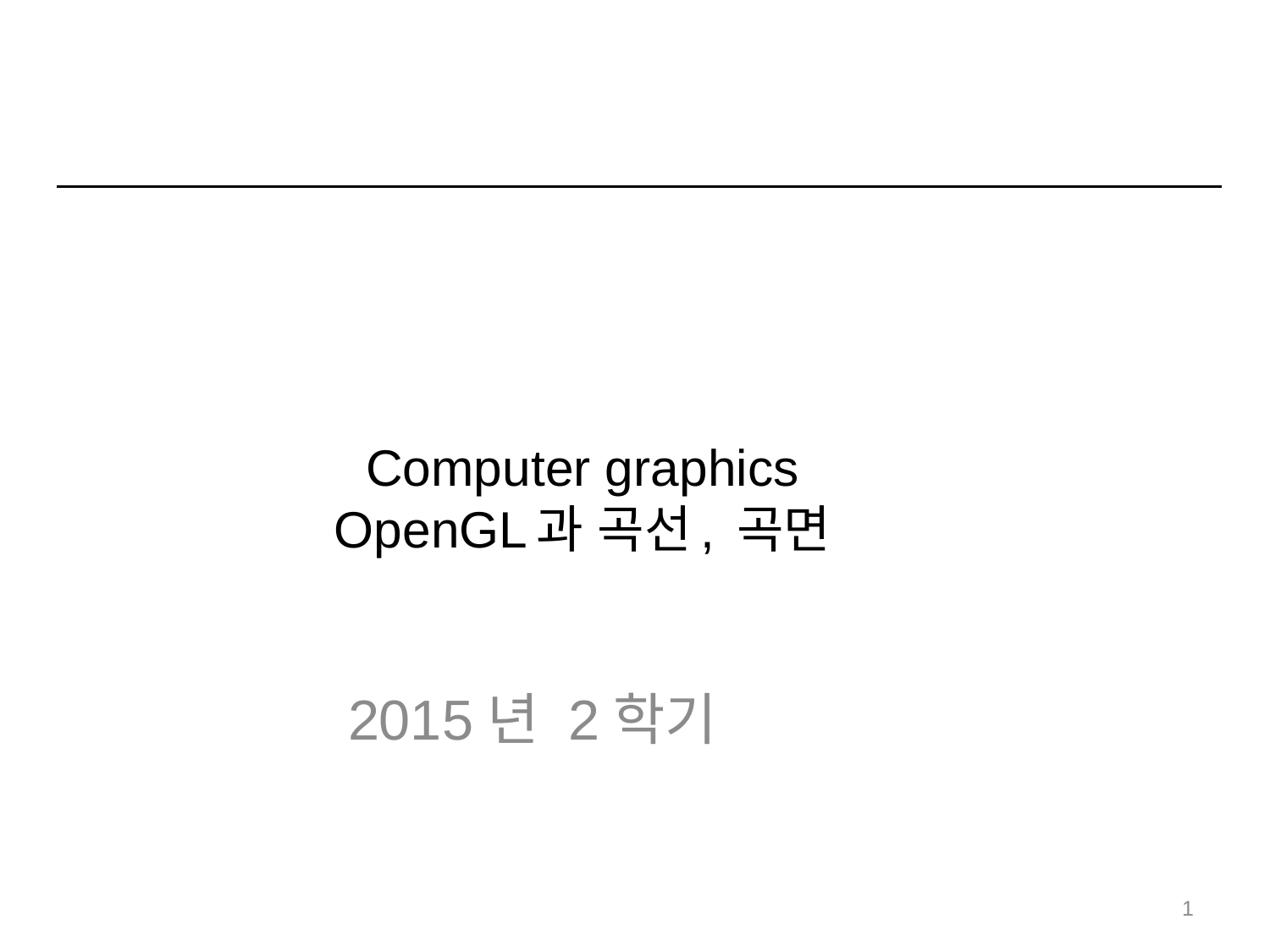

# Computer graphics OpenGL과 곡선, 곡면
2015년 2학기
1